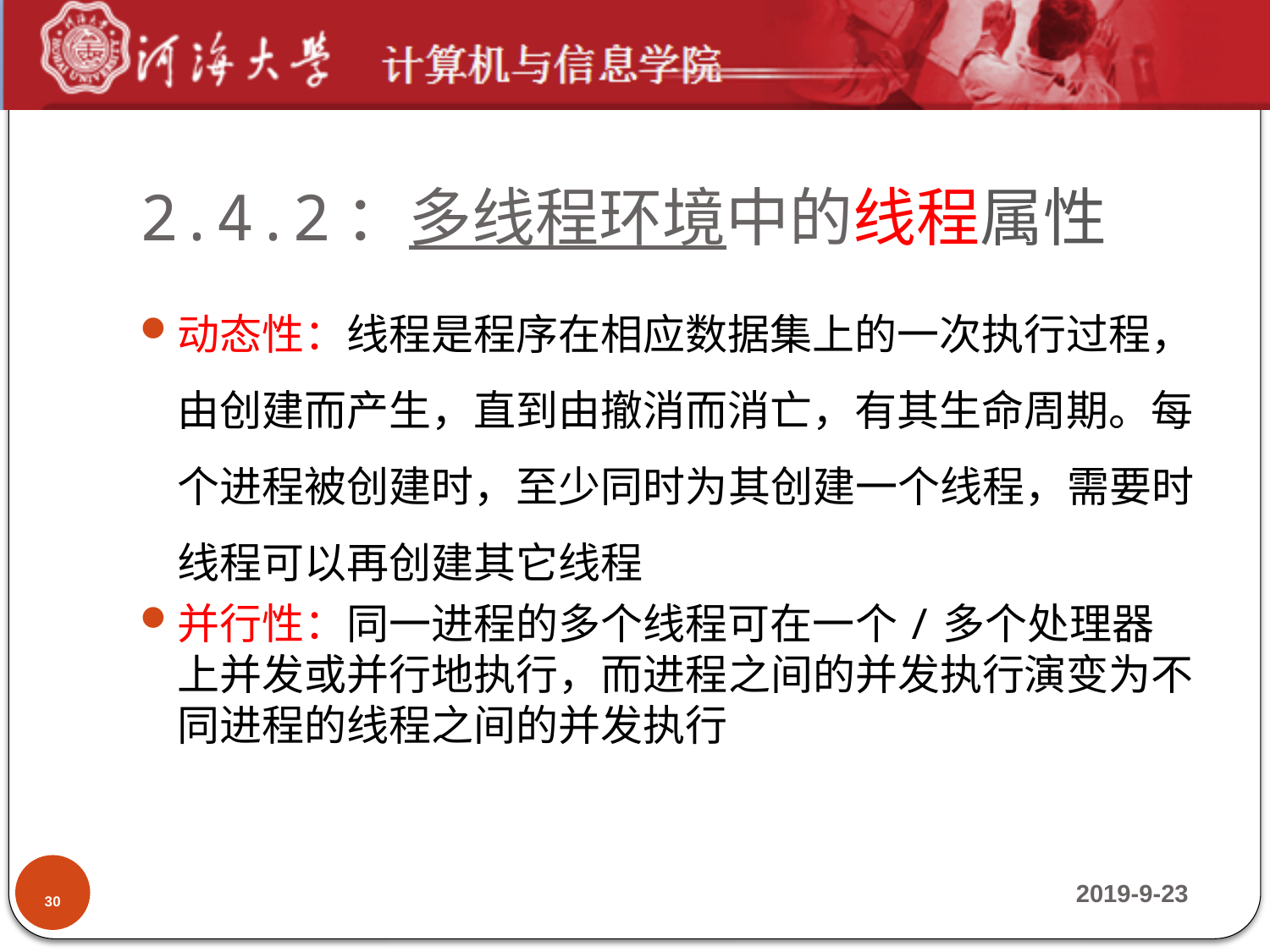

# 2.4.2：多线程环境中的线程属性
动态性：线程是程序在相应数据集上的一次执行过程，由创建而产生，直到由撤消而消亡，有其生命周期。每个进程被创建时，至少同时为其创建一个线程，需要时线程可以再创建其它线程
并行性：同一进程的多个线程可在一个/多个处理器上并发或并行地执行，而进程之间的并发执行演变为不同进程的线程之间的并发执行

30
2019-9-23